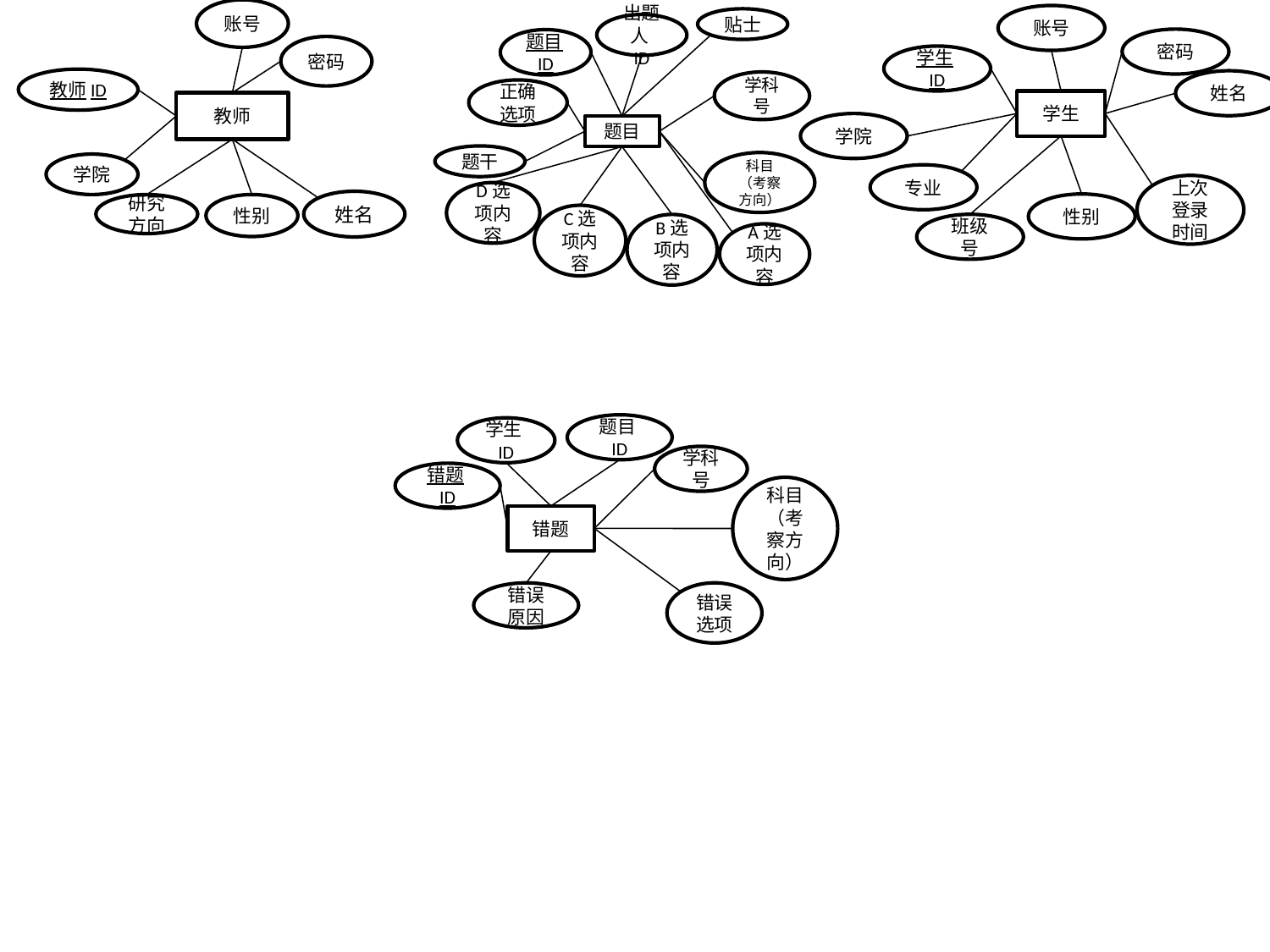

账号
账号
贴士
出题人ID
密码
题目ID
密码
学生ID
教师ID
姓名
学科号
正确选项
学生
教师
学院
题目
题干
科目（考察方向）
学院
专业
上次登录时间
D选项内容
姓名
性别
研究方向
性别
C选项内容
班级号
B选项内容
A选项内容
题目ID
学生ID
学科号
错题ID
科目（考察方向）
错题
错误原因
错误选项